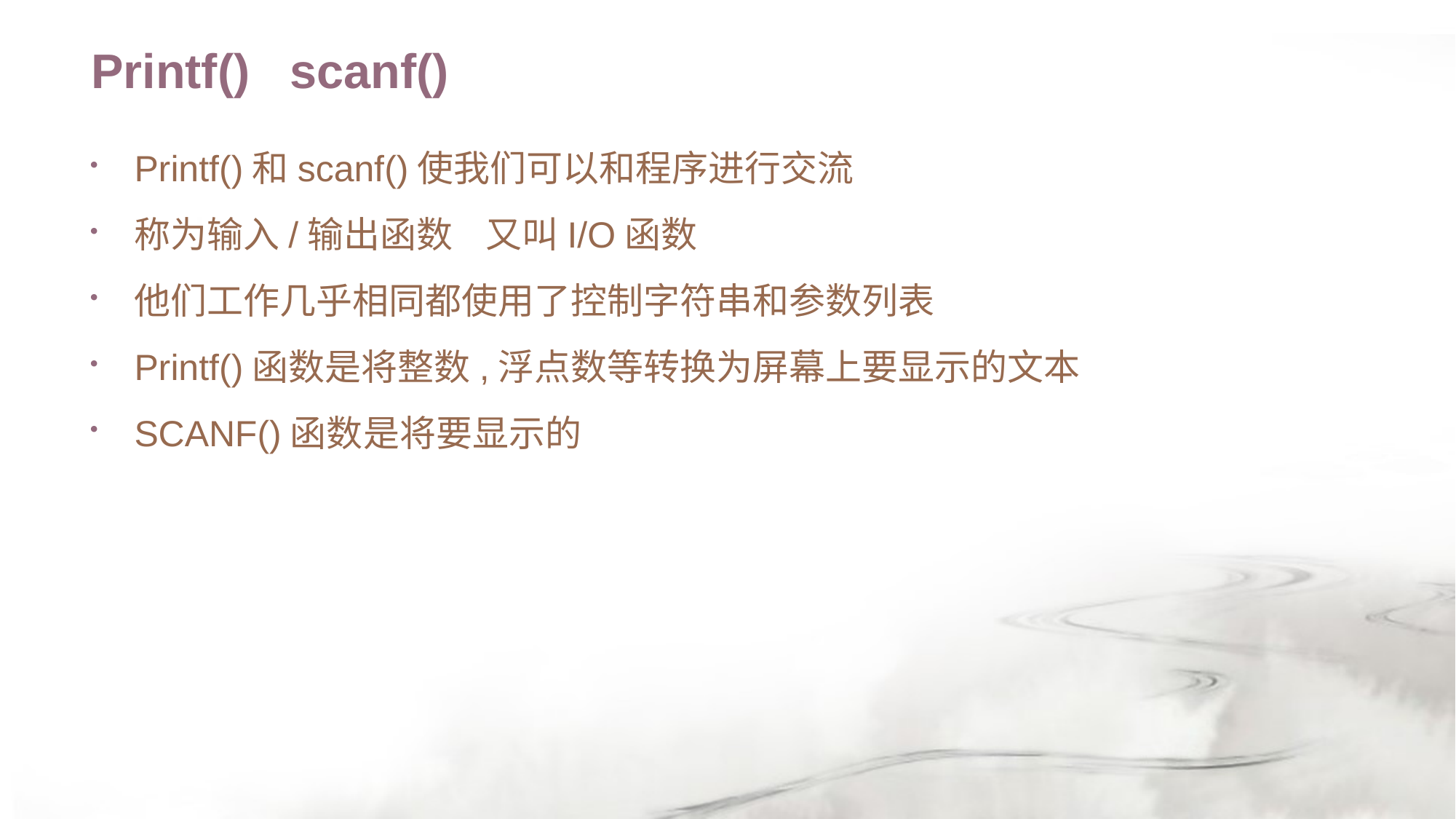

# Printf()   scanf()
Printf()和scanf()使我们可以和程序进行交流
称为输入/输出函数    又叫I/O函数
他们工作几乎相同都使用了控制字符串和参数列表
Printf()函数是将整数,浮点数等转换为屏幕上要显示的文本
SCANF()函数是将要显示的